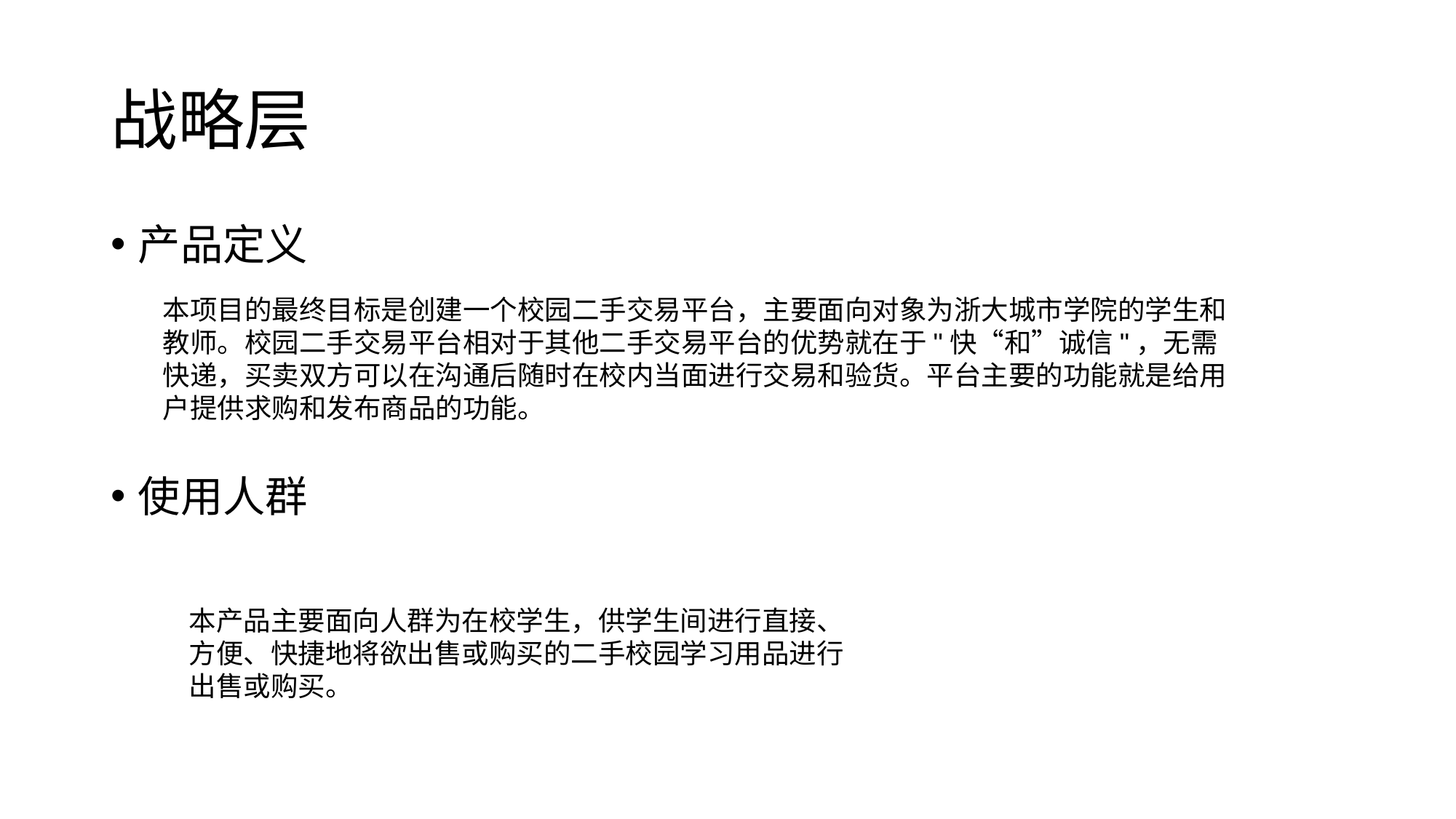

# 战略层
产品定义
本项目的最终目标是创建一个校园二手交易平台，主要面向对象为浙大城市学院的学生和教师。校园二手交易平台相对于其他二手交易平台的优势就在于"快“和”诚信"，无需快递，买卖双方可以在沟通后随时在校内当面进行交易和验货。平台主要的功能就是给用户提供求购和发布商品的功能。
使用人群
本产品主要面向人群为在校学生，供学生间进行直接、方便、快捷地将欲出售或购买的二手校园学习用品进行出售或购买。